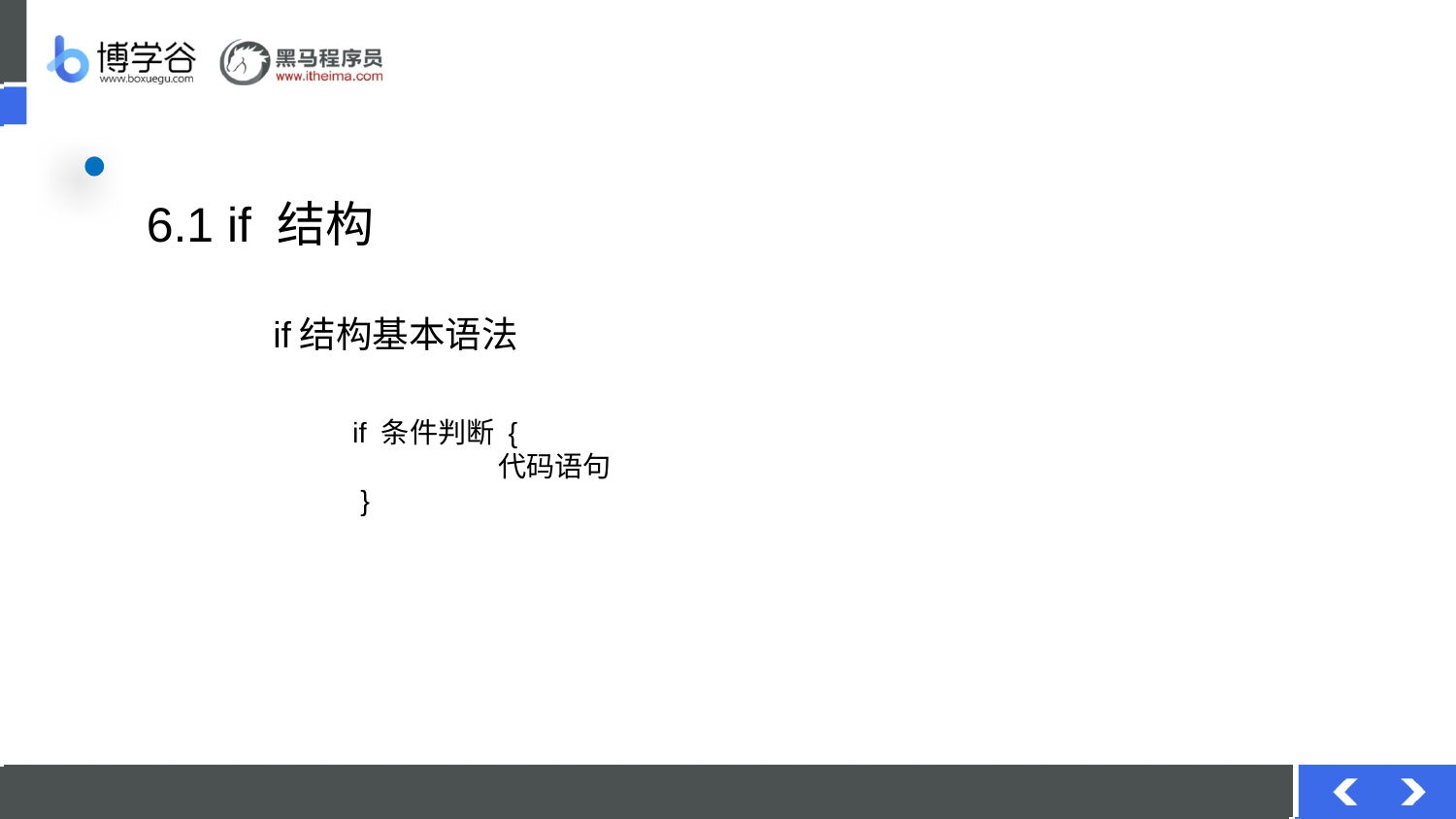

# 6.1 if 结构
if结构基本语法
if 条件判断 {
	代码语句
 }